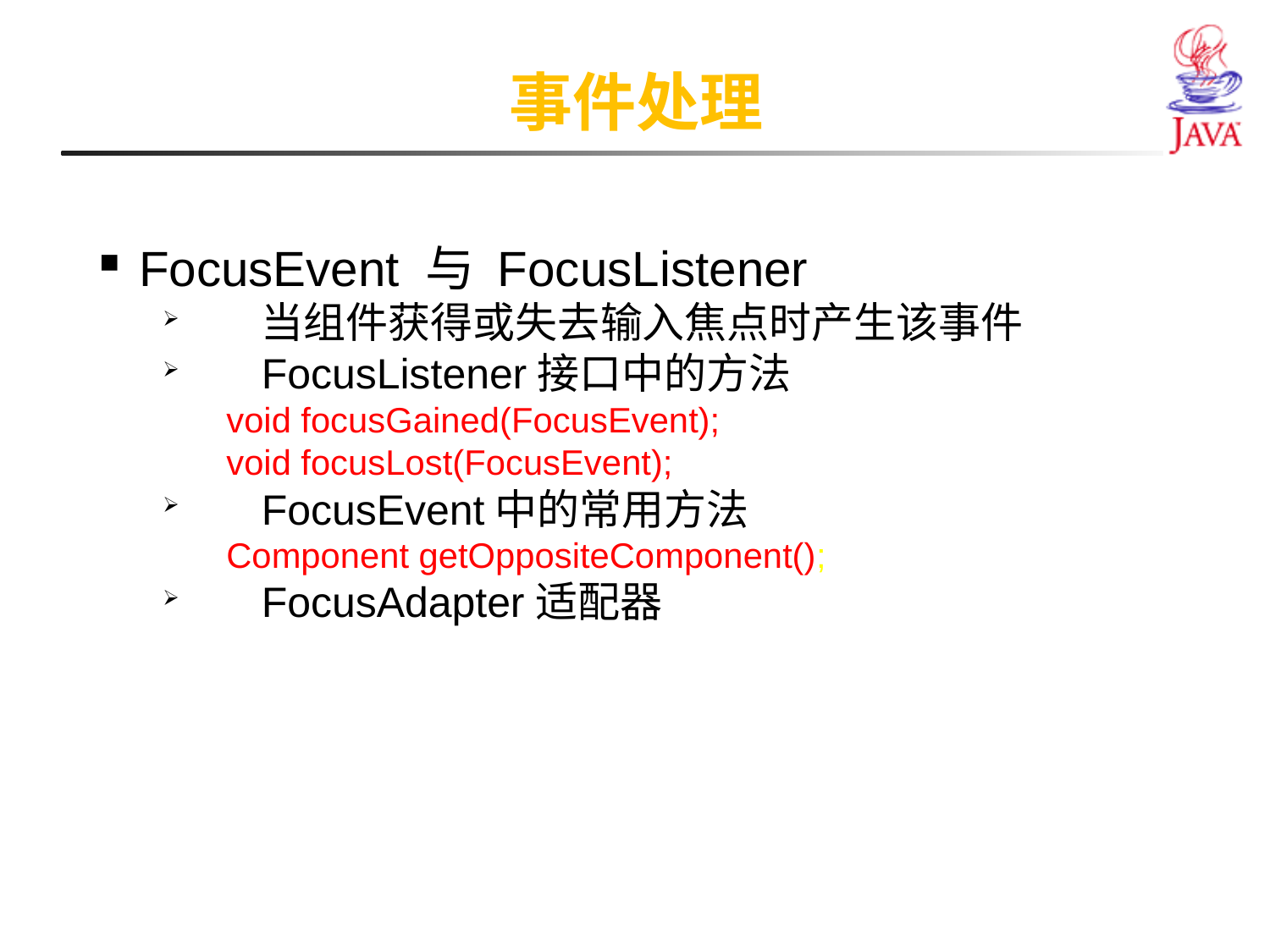

事件处理
FocusEvent 与 FocusListener
当组件获得或失去输入焦点时产生该事件
FocusListener接口中的方法
void focusGained(FocusEvent);
void focusLost(FocusEvent);
FocusEvent中的常用方法
Component getOppositeComponent();
FocusAdapter适配器